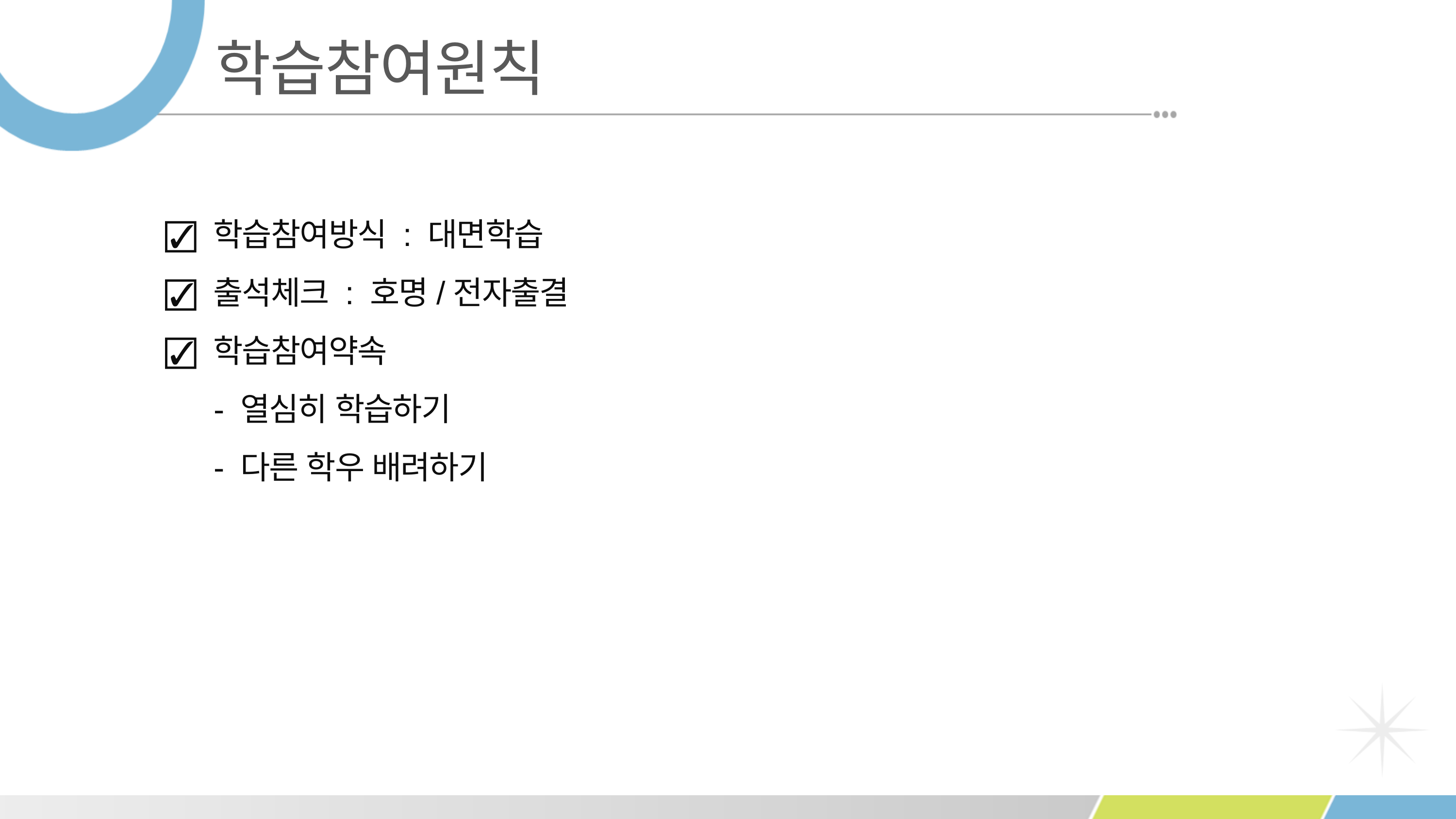

학습참여원칙
☑ 학습참여방식 : 대면학습
☑ 출석체크 : 호명/전자출결
☑ 학습참여약속
      - 열심히 학습하기
      - 다른 학우 배려하기